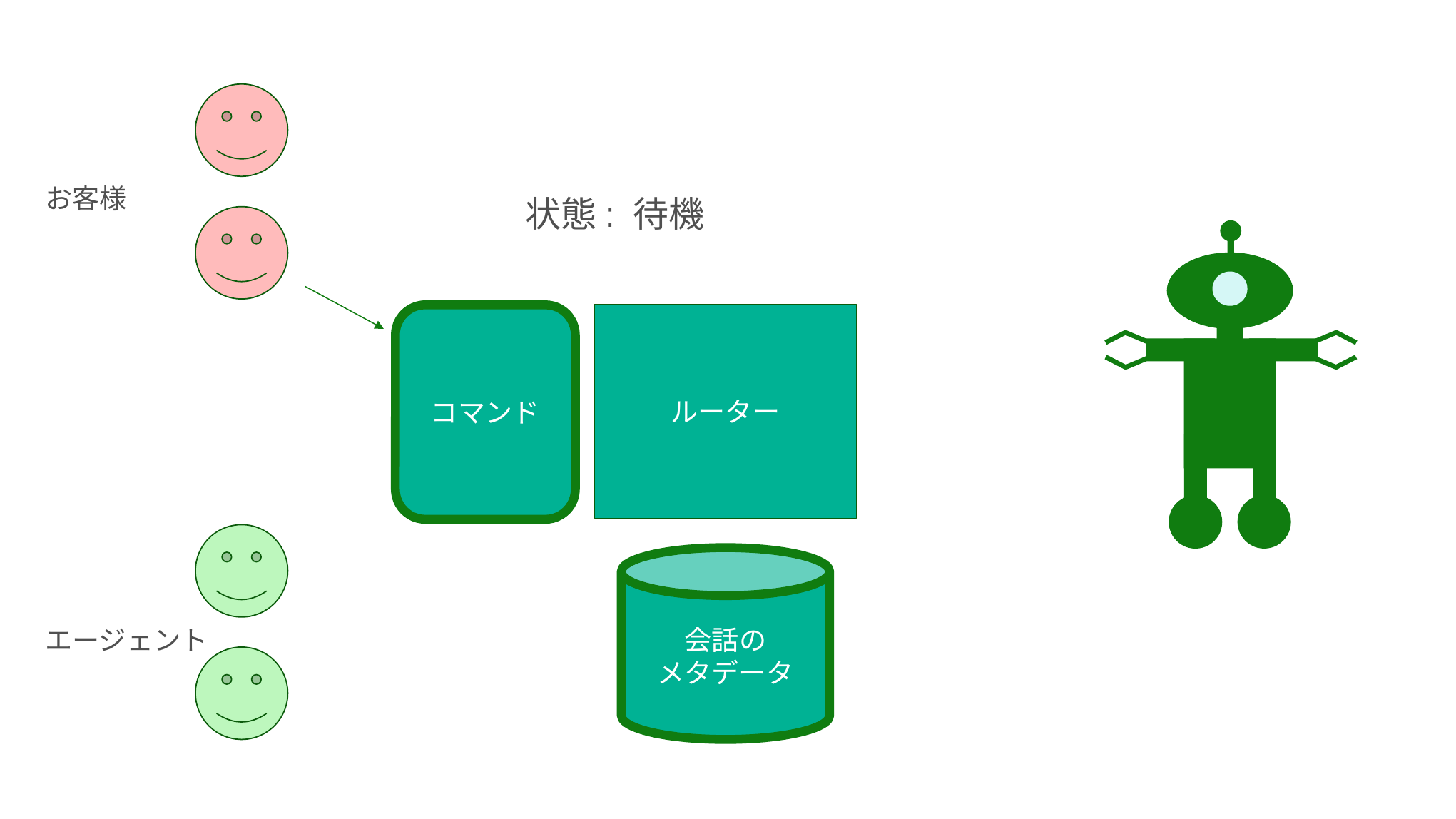

お客様
状態: 待機

ルーター
コマンド

会話の
メタデータ
エージェント